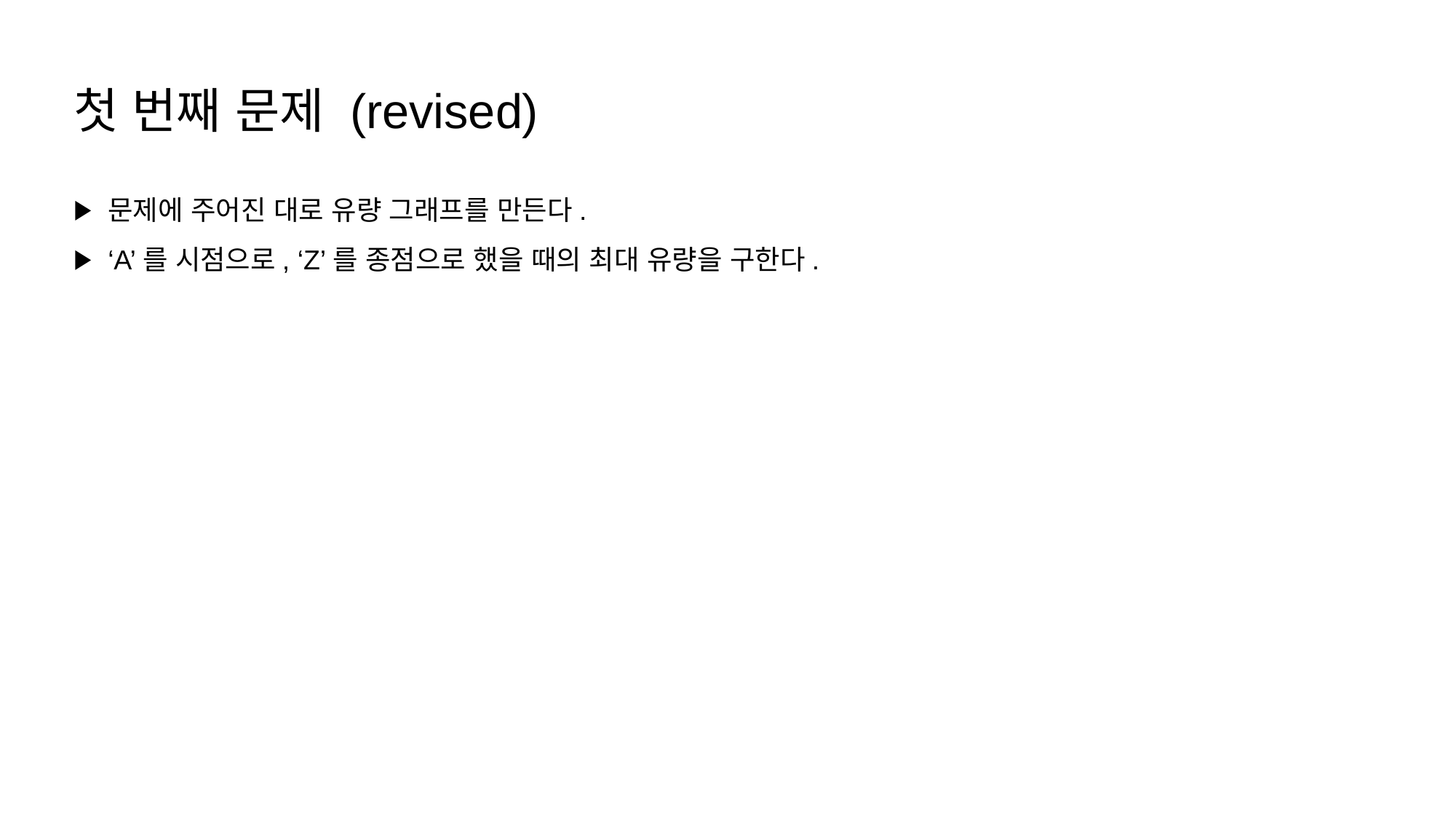

첫 번째 문제 (revised)
문제에 주어진 대로 유량 그래프를 만든다.
‘A’를 시점으로, ‘Z’를 종점으로 했을 때의 최대 유량을 구한다.